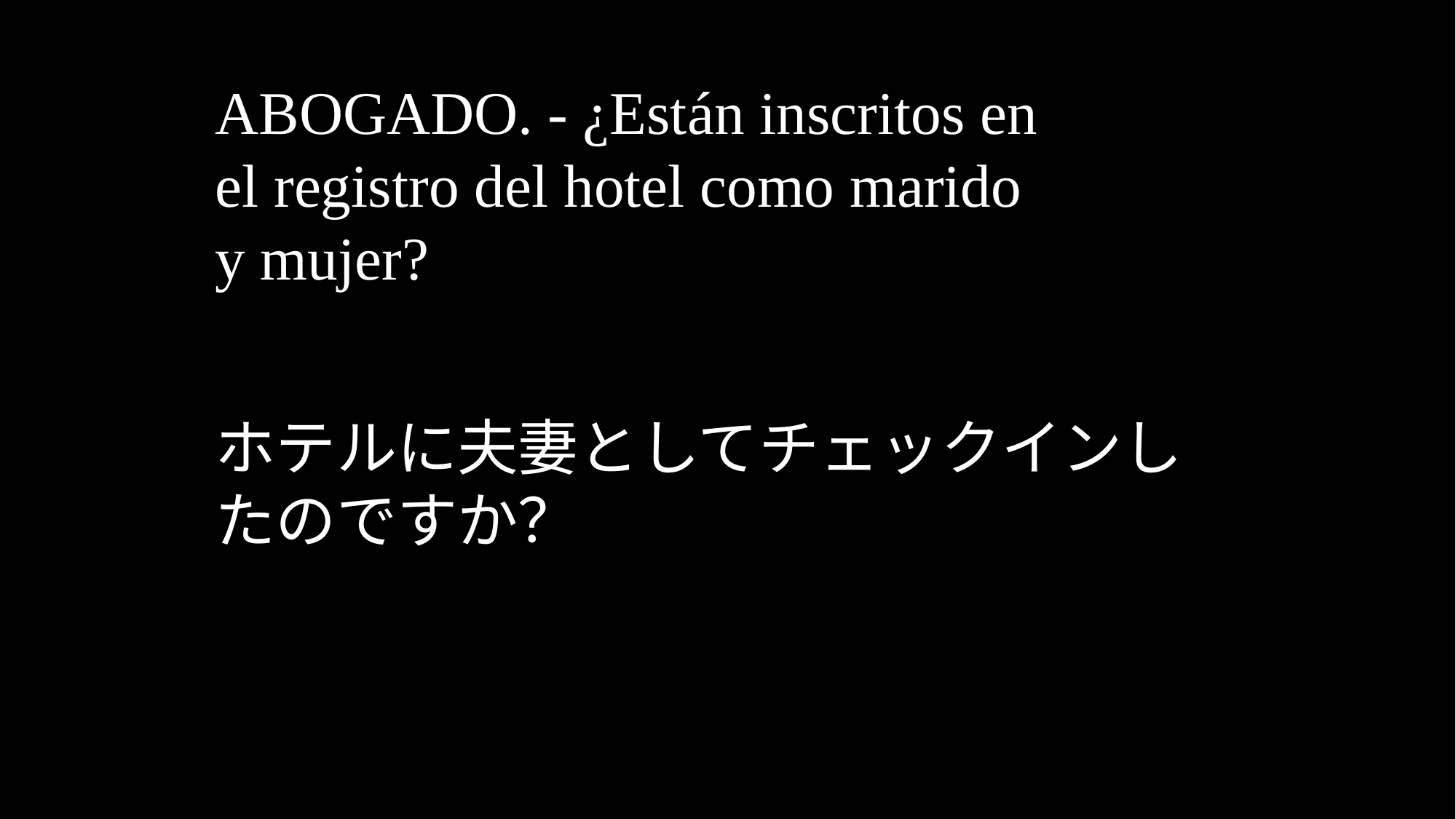

ABOGADO. - ¿Están inscritos en el registro del hotel como marido y mujer?

ホテルに夫妻としてチェックインしたのですか？